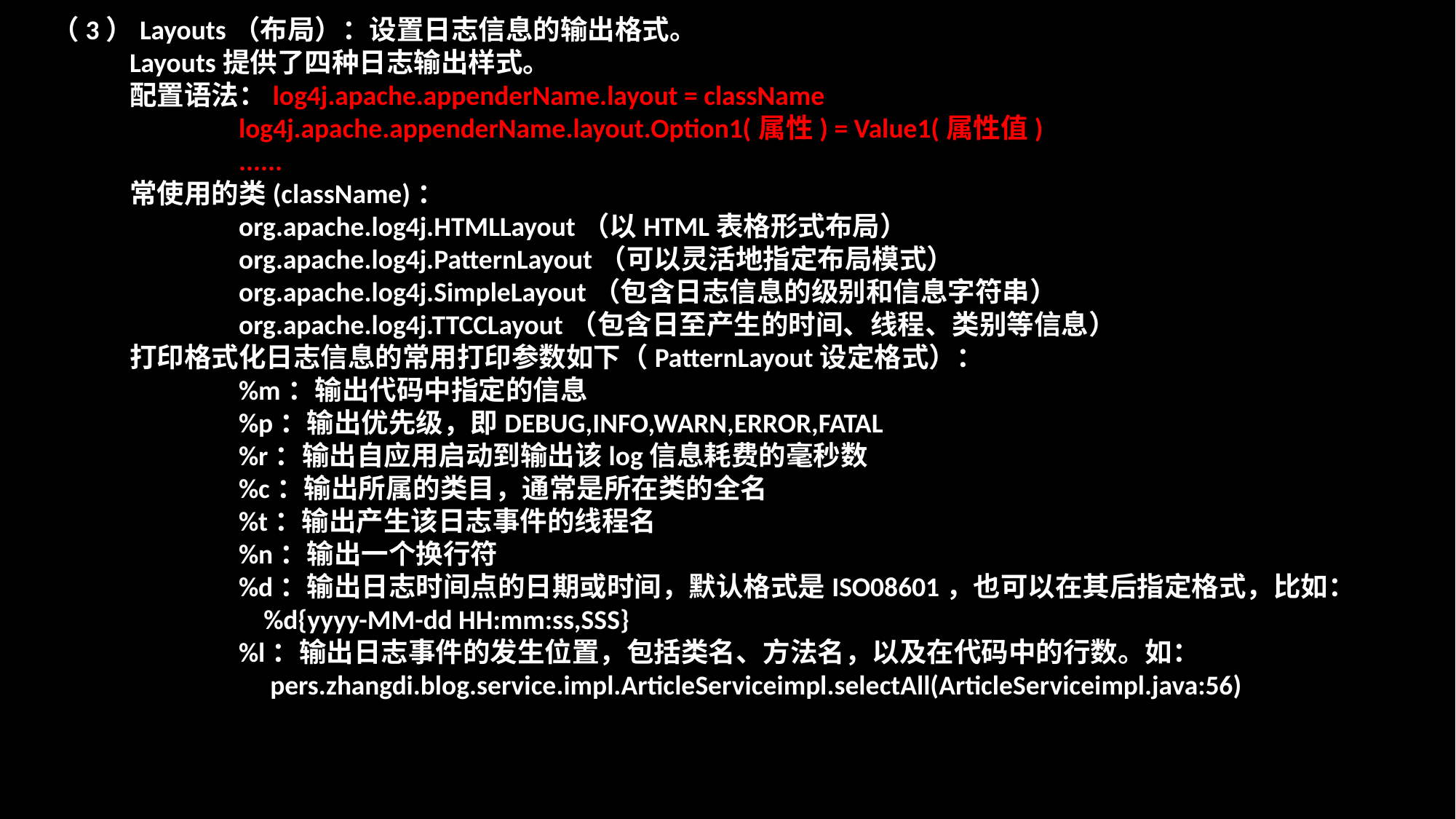

（3）Layouts（布局）：设置日志信息的输出格式。
	Layouts提供了四种日志输出样式。
	配置语法：log4j.apache.appenderName.layout = className
		log4j.apache.appenderName.layout.Option1(属性) = Value1(属性值)
		......
	常使用的类(className)：
		org.apache.log4j.HTMLLayout（以HTML表格形式布局）
		org.apache.log4j.PatternLayout（可以灵活地指定布局模式）
		org.apache.log4j.SimpleLayout（包含日志信息的级别和信息字符串）
		org.apache.log4j.TTCCLayout（包含日至产生的时间、线程、类别等信息）
	打印格式化日志信息的常用打印参数如下（PatternLayout设定格式）：
		%m：输出代码中指定的信息
		%p：输出优先级，即DEBUG,INFO,WARN,ERROR,FATAL
		%r：输出自应用启动到输出该log信息耗费的毫秒数
		%c：输出所属的类目，通常是所在类的全名
		%t：输出产生该日志事件的线程名
		%n：输出一个换行符
		%d：输出日志时间点的日期或时间，默认格式是ISO08601，也可以在其后指定格式，比如：
		    %d{yyyy-MM-dd HH:mm:ss,SSS}
		%l：输出日志事件的发生位置，包括类名、方法名，以及在代码中的行数。如：			  	    pers.zhangdi.blog.service.impl.ArticleServiceimpl.selectAll(ArticleServiceimpl.java:56)